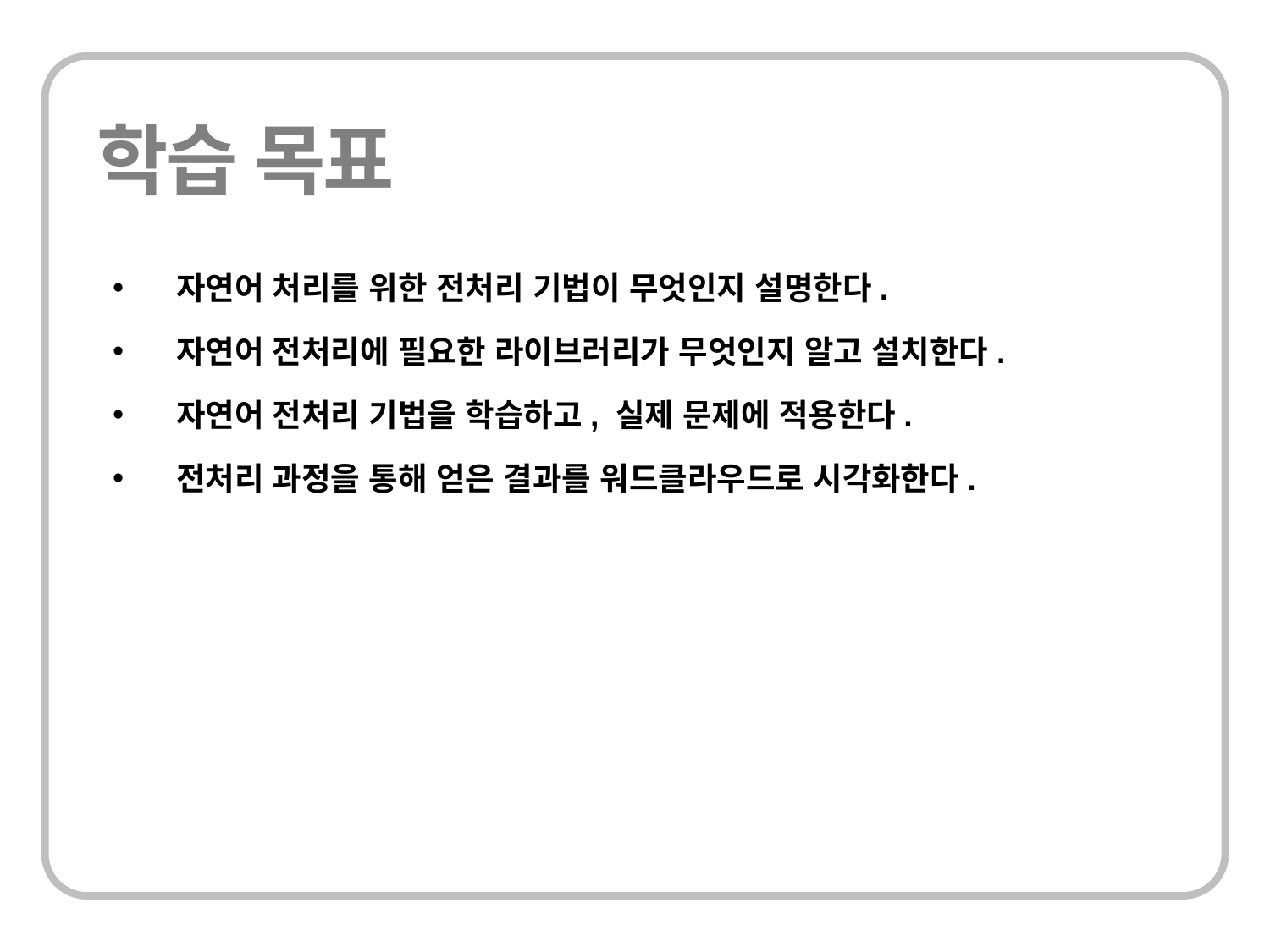

자연어 처리를 위한 전처리 기법이 무엇인지 설명한다.
자연어 전처리에 필요한 라이브러리가 무엇인지 알고 설치한다.
자연어 전처리 기법을 학습하고, 실제 문제에 적용한다.
전처리 과정을 통해 얻은 결과를 워드클라우드로 시각화한다.